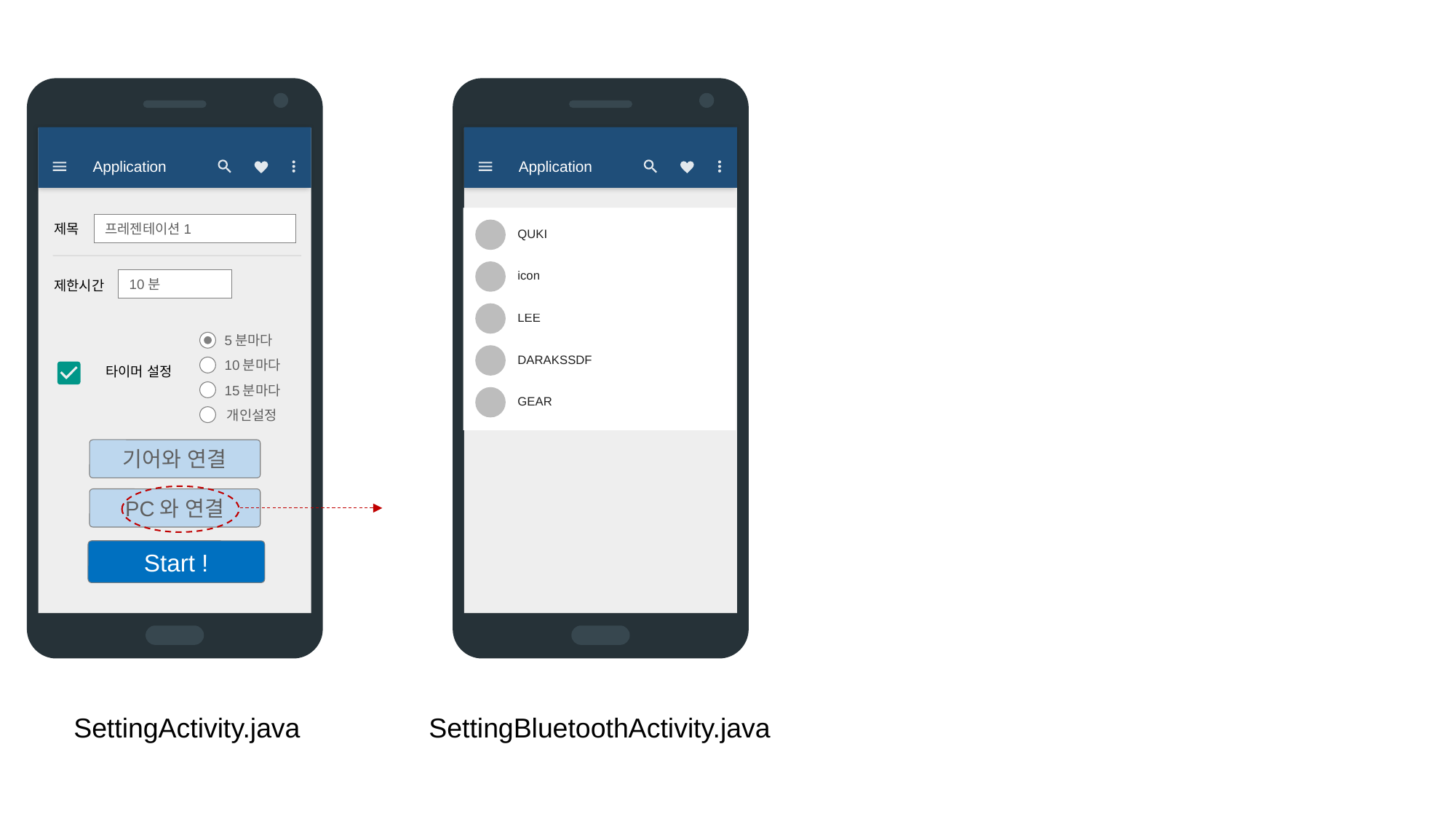

Application

SettingActivity.java
프레젠테이션1
제목
10분
제한시간
5분마다

10분마다

15분마다

개인설정

타이머 설정

기어와 연결
PC와 연결
Start !

Application

SettingBluetoothActivity.java

QUKI
icon
LEE
DARAKSSDF
GEAR